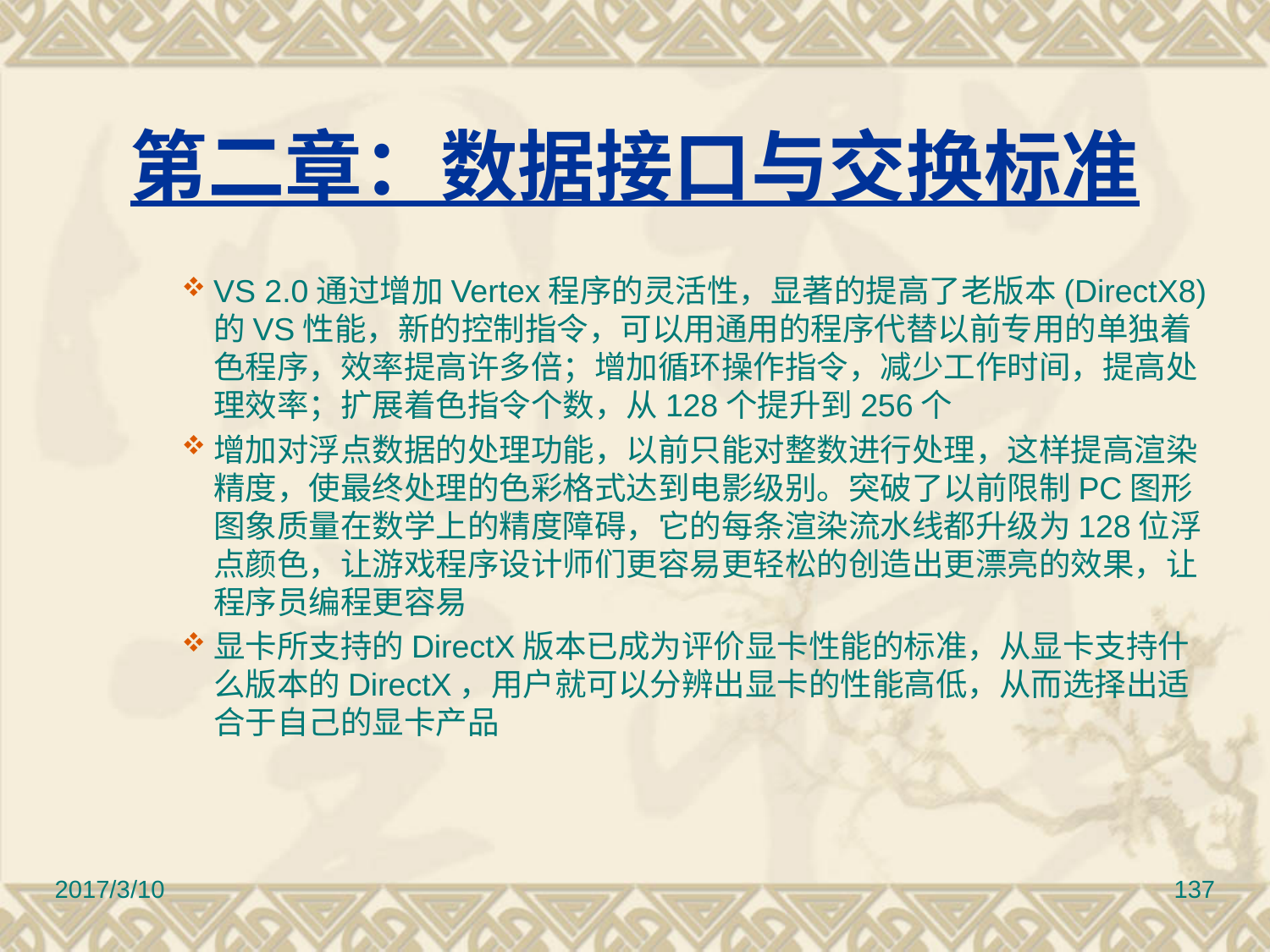

# 第二章：数据接口与交换标准
VS 2.0通过增加Vertex程序的灵活性，显著的提高了老版本(DirectX8)的VS性能，新的控制指令，可以用通用的程序代替以前专用的单独着色程序，效率提高许多倍；增加循环操作指令，减少工作时间，提高处理效率；扩展着色指令个数，从128个提升到256个
增加对浮点数据的处理功能，以前只能对整数进行处理，这样提高渲染精度，使最终处理的色彩格式达到电影级别。突破了以前限制PC图形图象质量在数学上的精度障碍，它的每条渲染流水线都升级为128位浮点颜色，让游戏程序设计师们更容易更轻松的创造出更漂亮的效果，让程序员编程更容易
显卡所支持的DirectX版本已成为评价显卡性能的标准，从显卡支持什么版本的DirectX，用户就可以分辨出显卡的性能高低，从而选择出适合于自己的显卡产品
2017/3/10
137